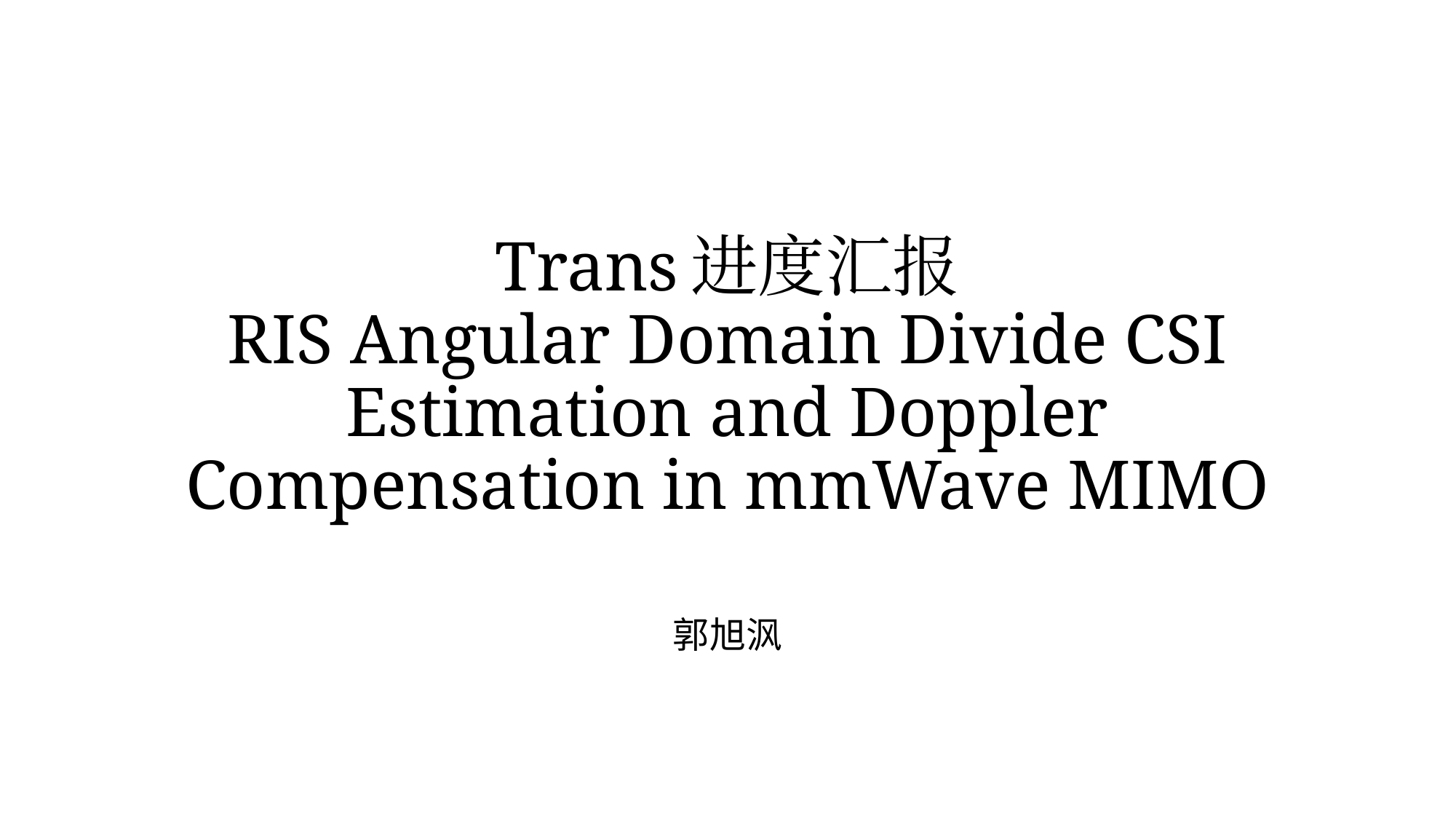

# Trans进度汇报 RIS Angular Domain Divide CSI Estimation and Doppler Compensation in mmWave MIMO

郭旭沨